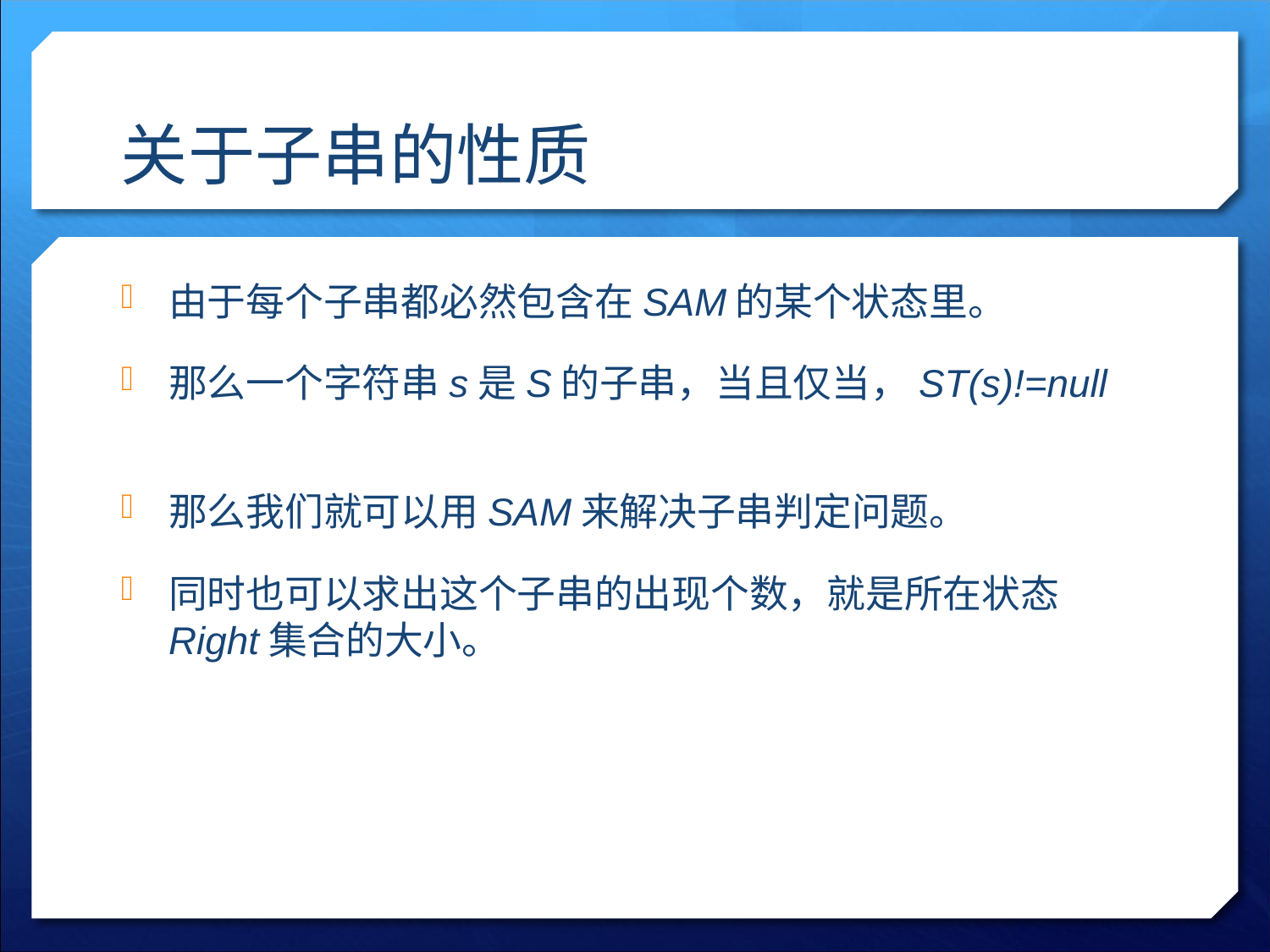

# 关于子串的性质
由于每个子串都必然包含在SAM的某个状态里。
那么一个字符串s是S的子串，当且仅当，ST(s)!=null
那么我们就可以用SAM来解决子串判定问题。
同时也可以求出这个子串的出现个数，就是所在状态Right集合的大小。